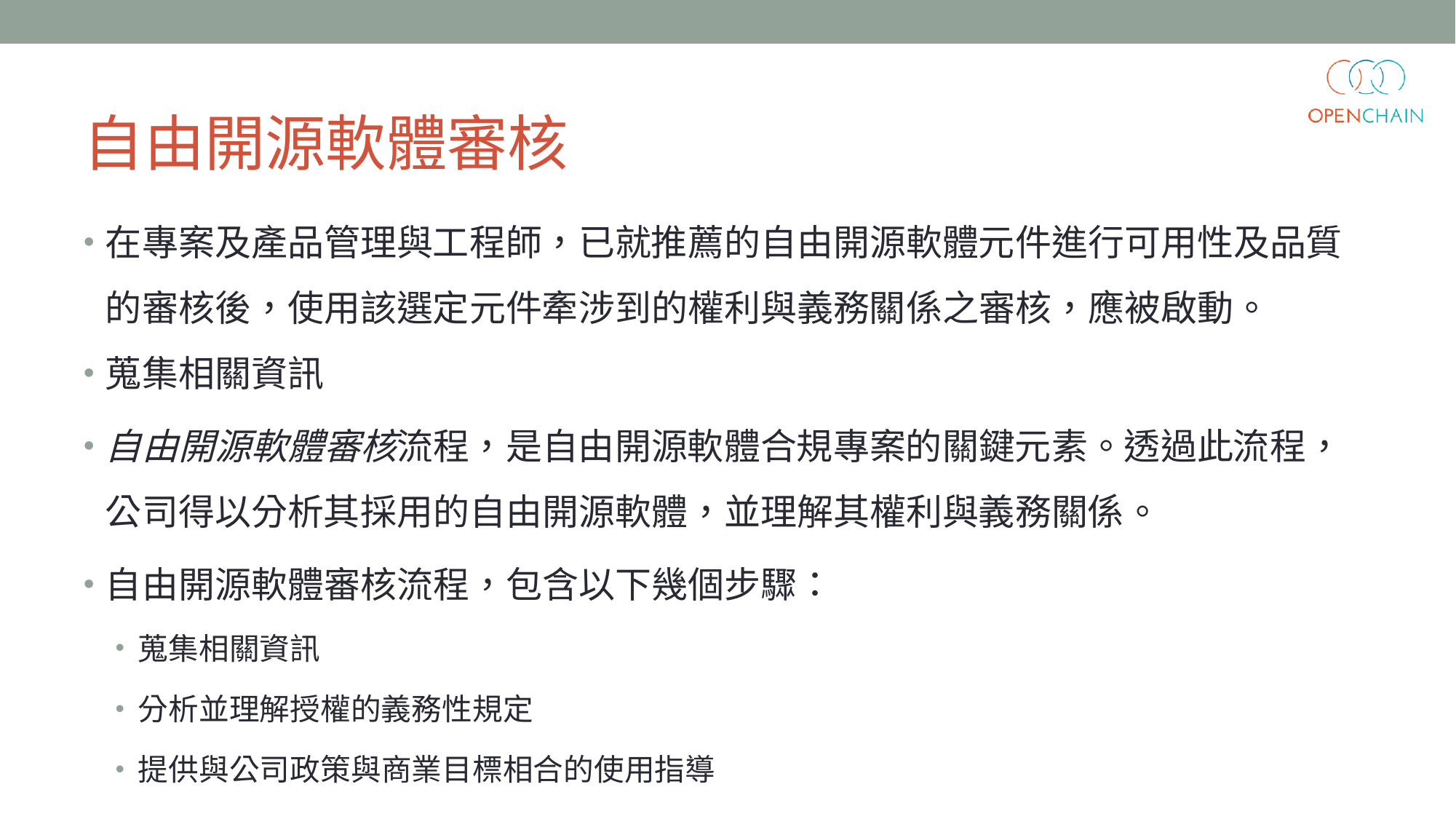

# 自由開源軟體審核
在專案及產品管理與工程師，已就推薦的自由開源軟體元件進行可用性及品質的審核後，使用該選定元件牽涉到的權利與義務關係之審核，應被啟動。
蒐集相關資訊
自由開源軟體審核流程，是自由開源軟體合規專案的關鍵元素。透過此流程，公司得以分析其採用的自由開源軟體，並理解其權利與義務關係。
自由開源軟體審核流程，包含以下幾個步驟：
蒐集相關資訊
分析並理解授權的義務性規定
提供與公司政策與商業目標相合的使用指導